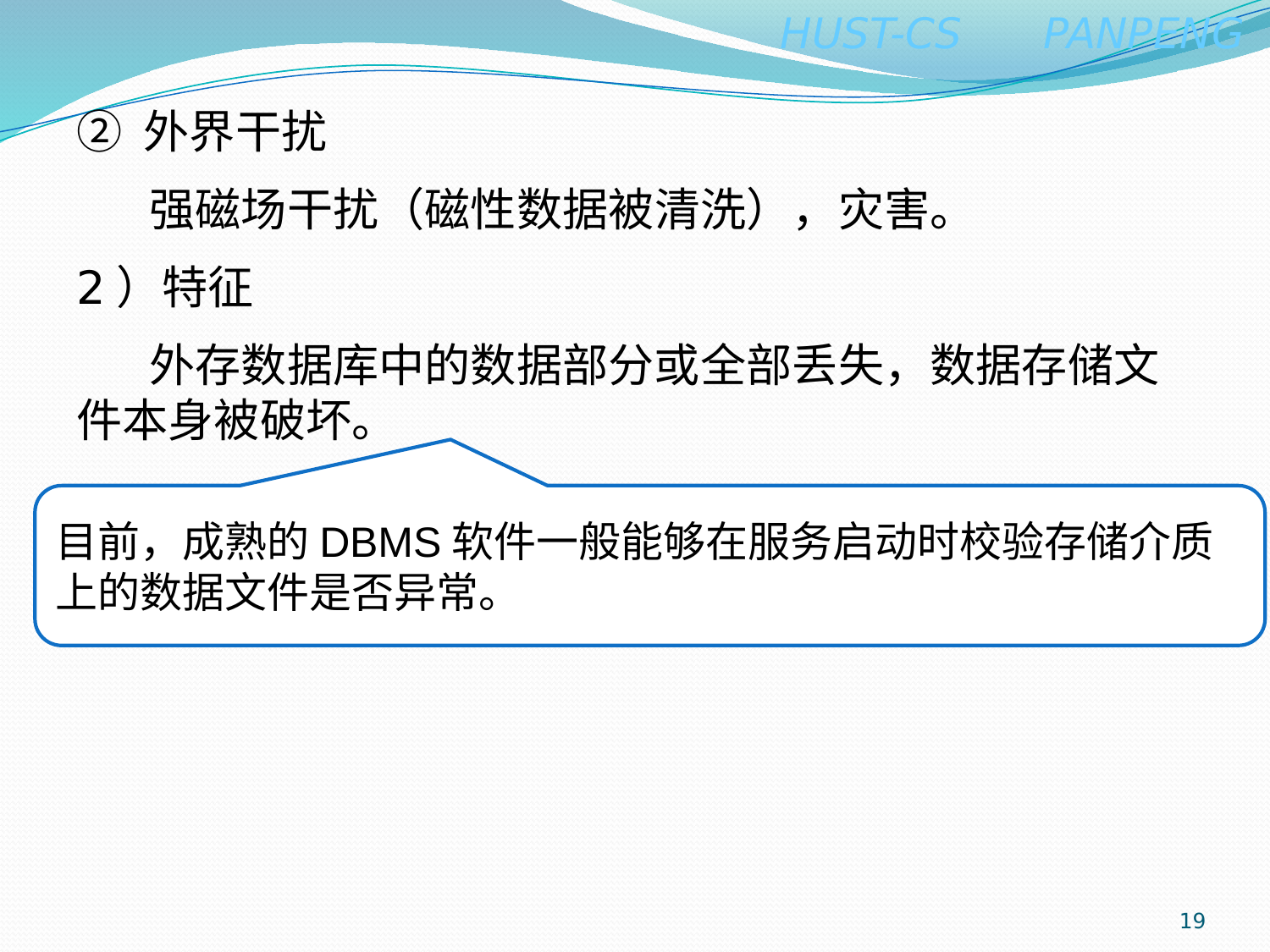

② 外界干扰
      强磁场干扰（磁性数据被清洗），灾害。
2）特征
      外存数据库中的数据部分或全部丢失，数据存储文件本身被破坏。
目前，成熟的DBMS软件一般能够在服务启动时校验存储介质上的数据文件是否异常。
19